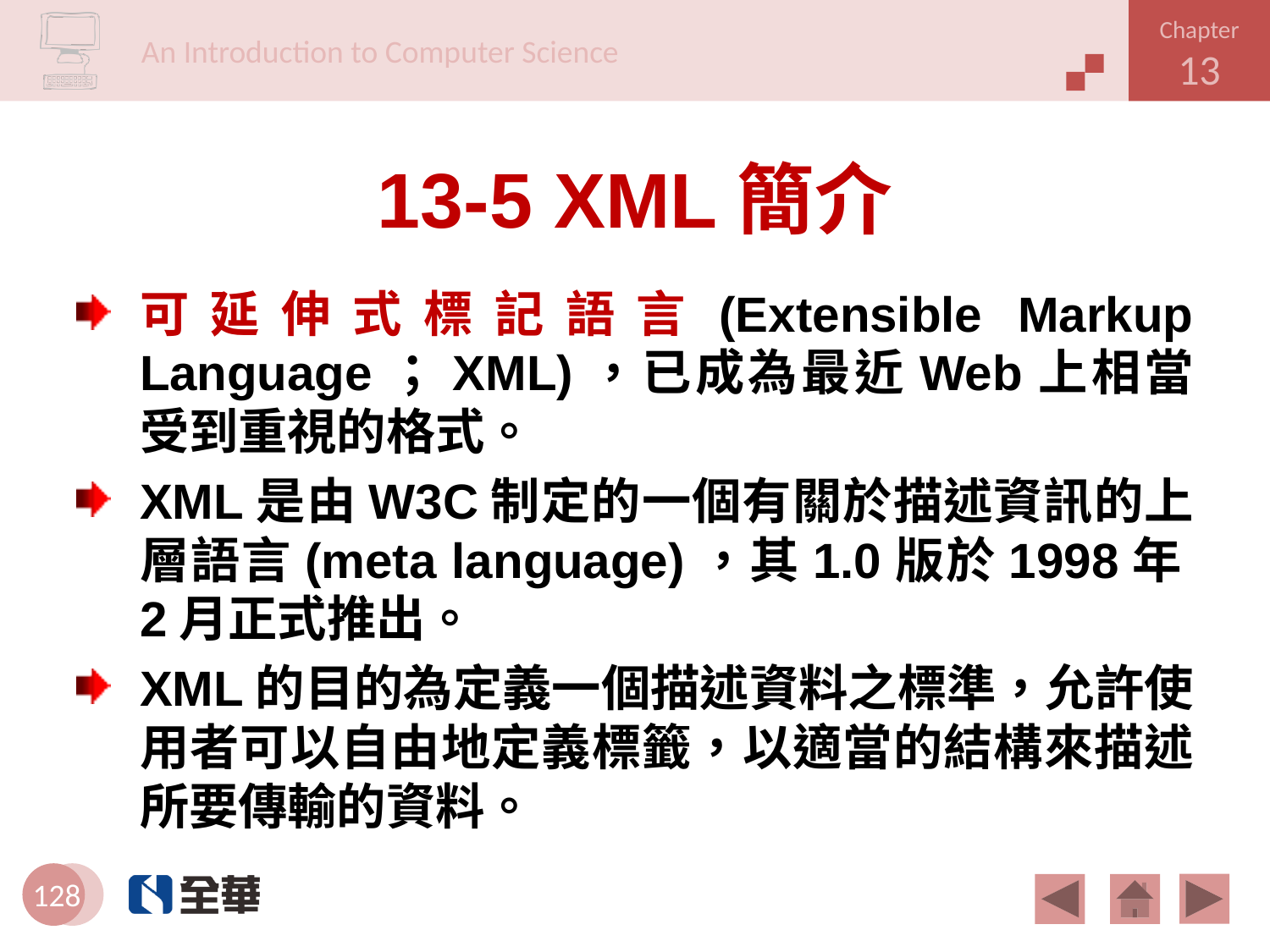

# 13-5 XML簡介
可延伸式標記語言(Extensible Markup Language；XML)，已成為最近Web上相當受到重視的格式。
XML是由W3C制定的一個有關於描述資訊的上層語言(meta language)，其1.0版於1998年2月正式推出。
XML的目的為定義一個描述資料之標準，允許使用者可以自由地定義標籤，以適當的結構來描述所要傳輸的資料。